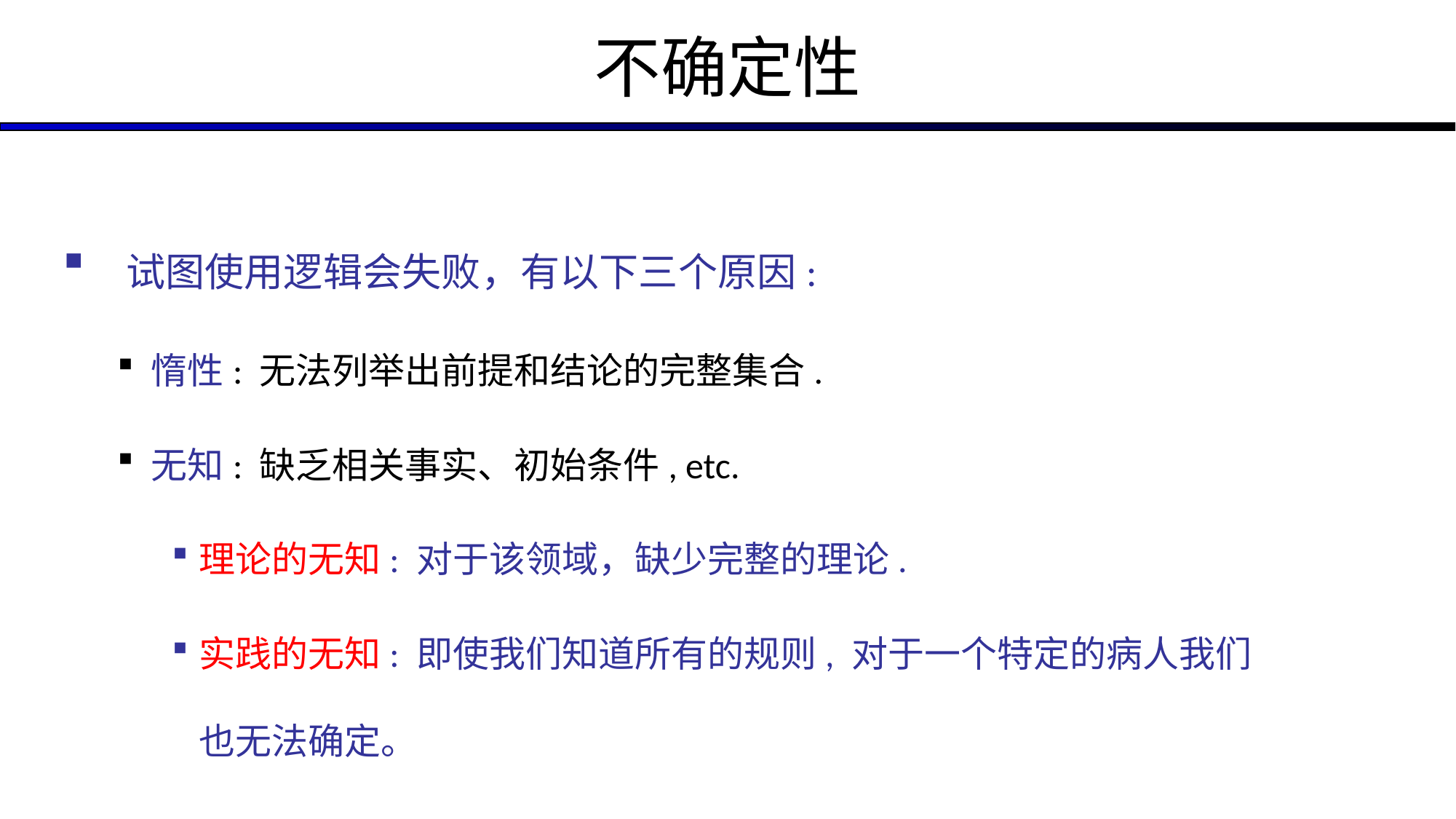

# 不确定性
 试图使用逻辑会失败，有以下三个原因:
惰性: 无法列举出前提和结论的完整集合.
无知: 缺乏相关事实、初始条件, etc.
理论的无知: 对于该领域，缺少完整的理论.
实践的无知: 即使我们知道所有的规则, 对于一个特定的病人我们也无法确定。